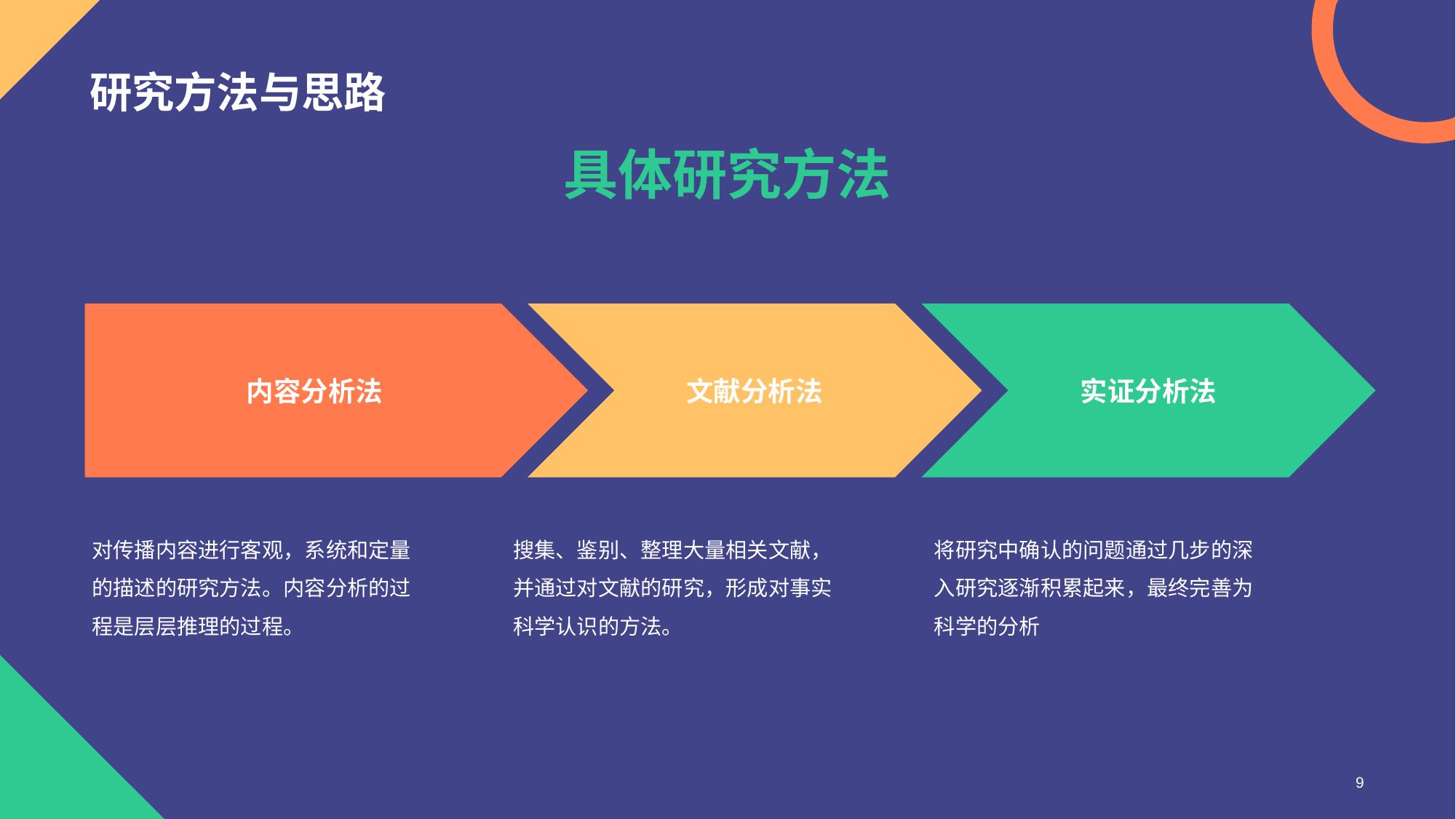

# 研究方法与思路
具体研究方法
内容分析法
文献分析法
实证分析法
对传播内容进行客观，系统和定量的描述的研究方法。内容分析的过程是层层推理的过程。
搜集、鉴别、整理大量相关文献，并通过对文献的研究，形成对事实科学认识的方法。
将研究中确认的问题通过几步的深入研究逐渐积累起来，最终完善为科学的分析
9